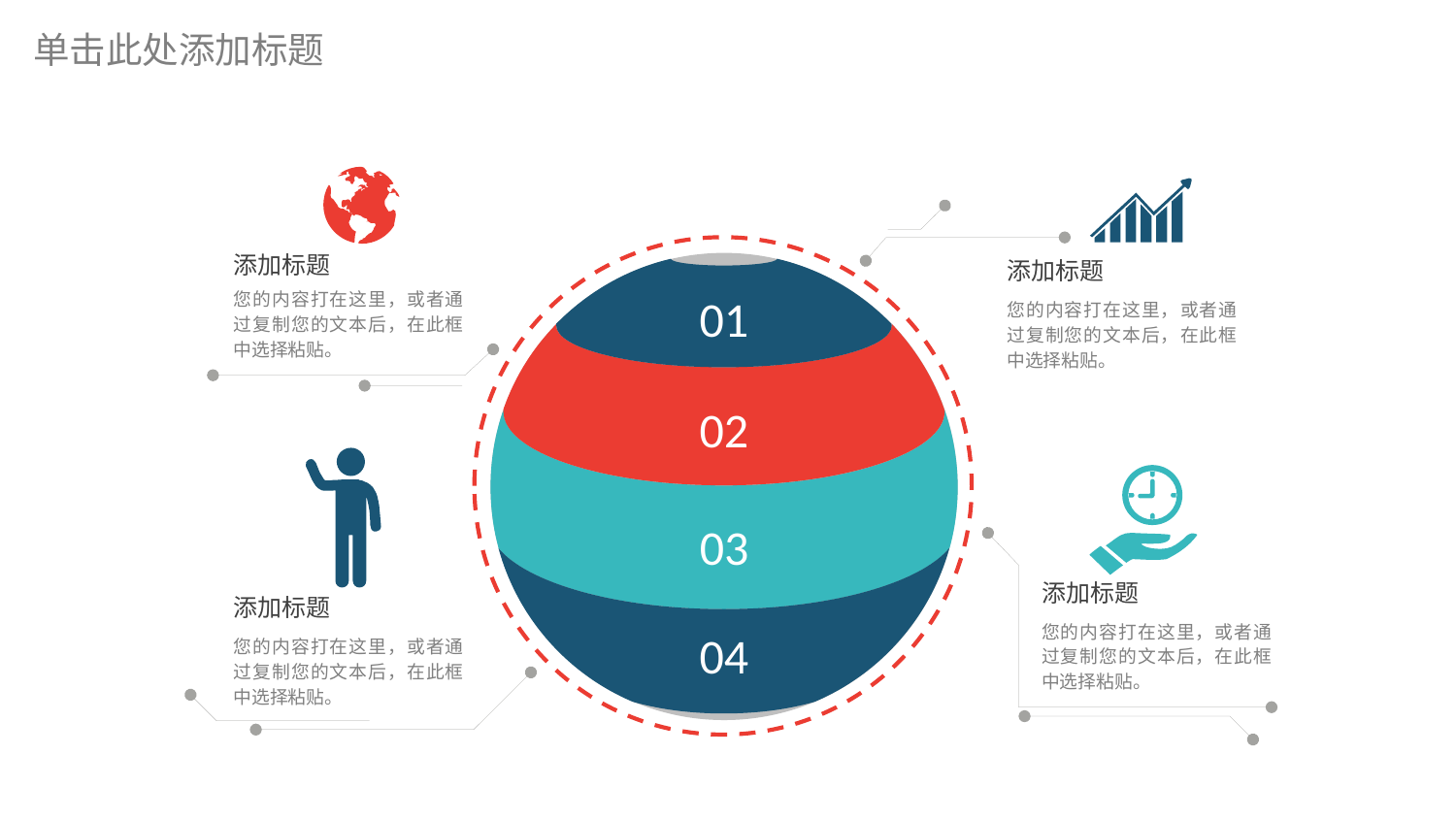

添加标题
添加标题

01
您的内容打在这里，或者通过复制您的文本后，在此框中选择粘贴。
您的内容打在这里，或者通过复制您的文本后，在此框中选择粘贴。
02

03

04
添加标题
添加标题
您的内容打在这里，或者通过复制您的文本后，在此框中选择粘贴。
您的内容打在这里，或者通过复制您的文本后，在此框中选择粘贴。